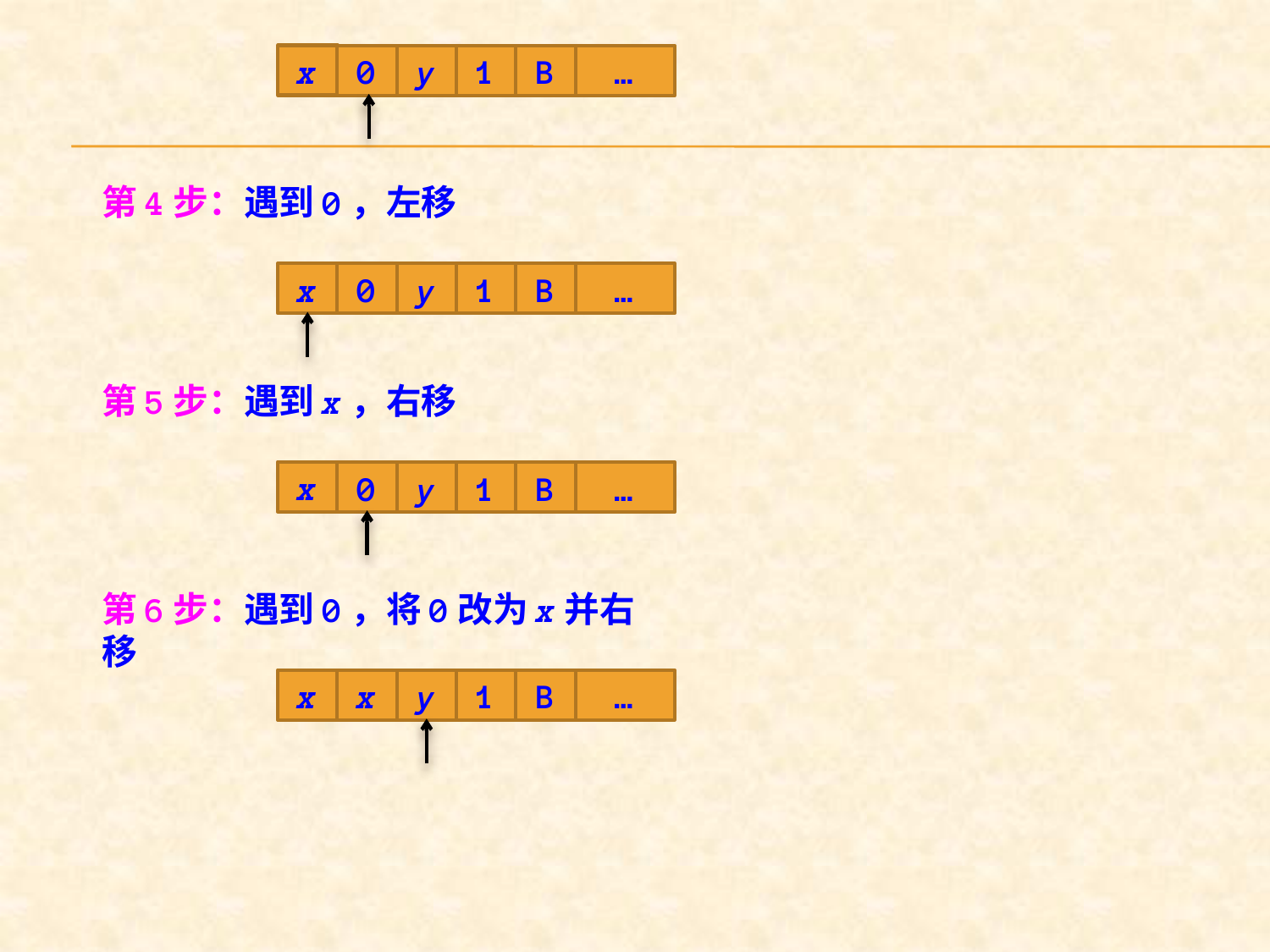

x
0
y
1
B
…
第4步：遇到0，左移
x
0
y
1
B
…
第5步：遇到x，右移
x
0
y
1
B
…
第6步：遇到0，将0改为x并右移
x
x
y
1
B
…